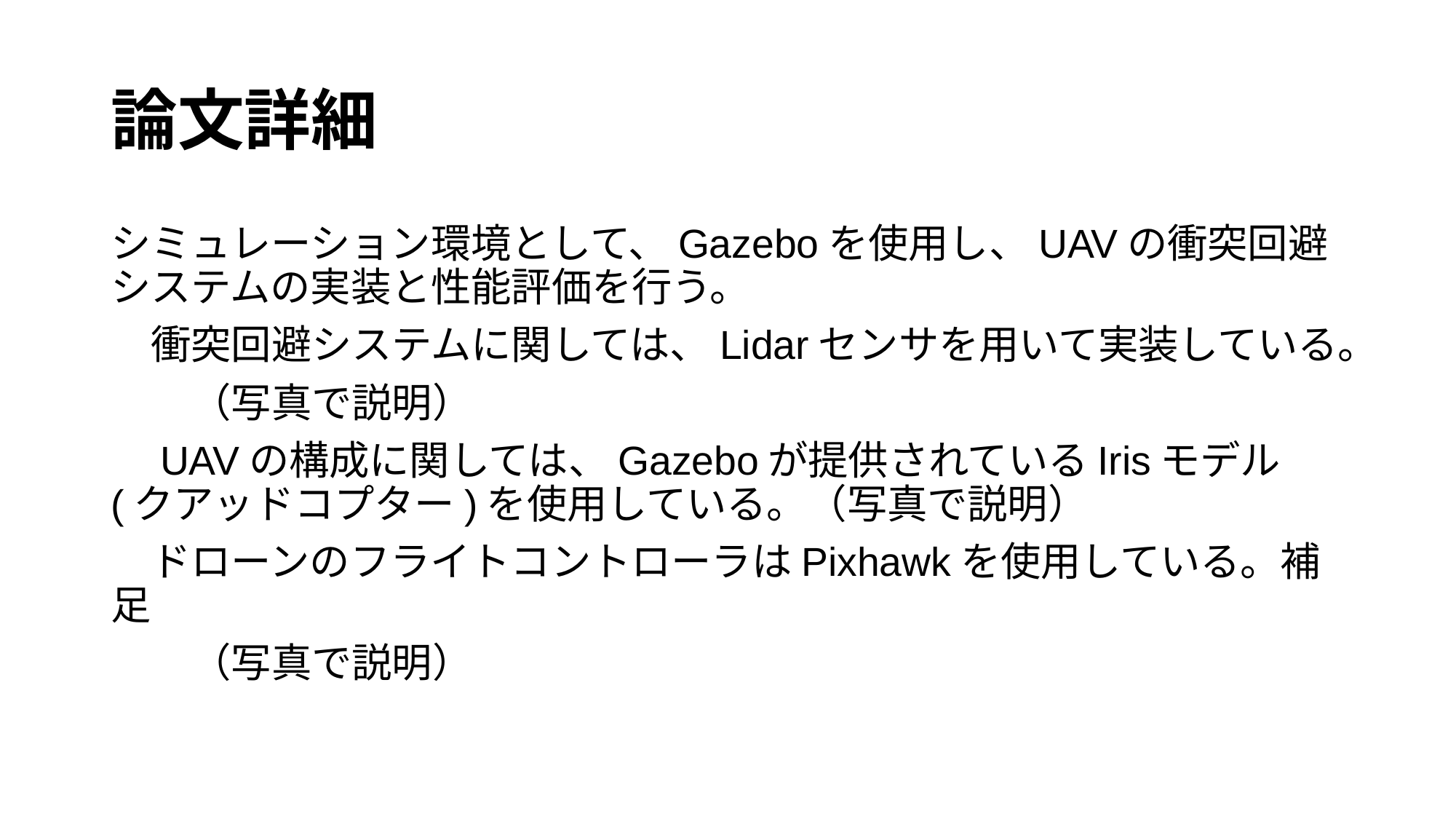

# 論文詳細
シミュレーション環境として、Gazeboを使用し、UAVの衝突回避システムの実装と性能評価を行う。
　衝突回避システムに関しては、Lidarセンサを用いて実装している。
　　（写真で説明）
　UAVの構成に関しては、Gazeboが提供されているIrisモデル(クアッドコプター)を使用している。（写真で説明）
　ドローンのフライトコントローラはPixhawkを使用している。補足
　　（写真で説明）